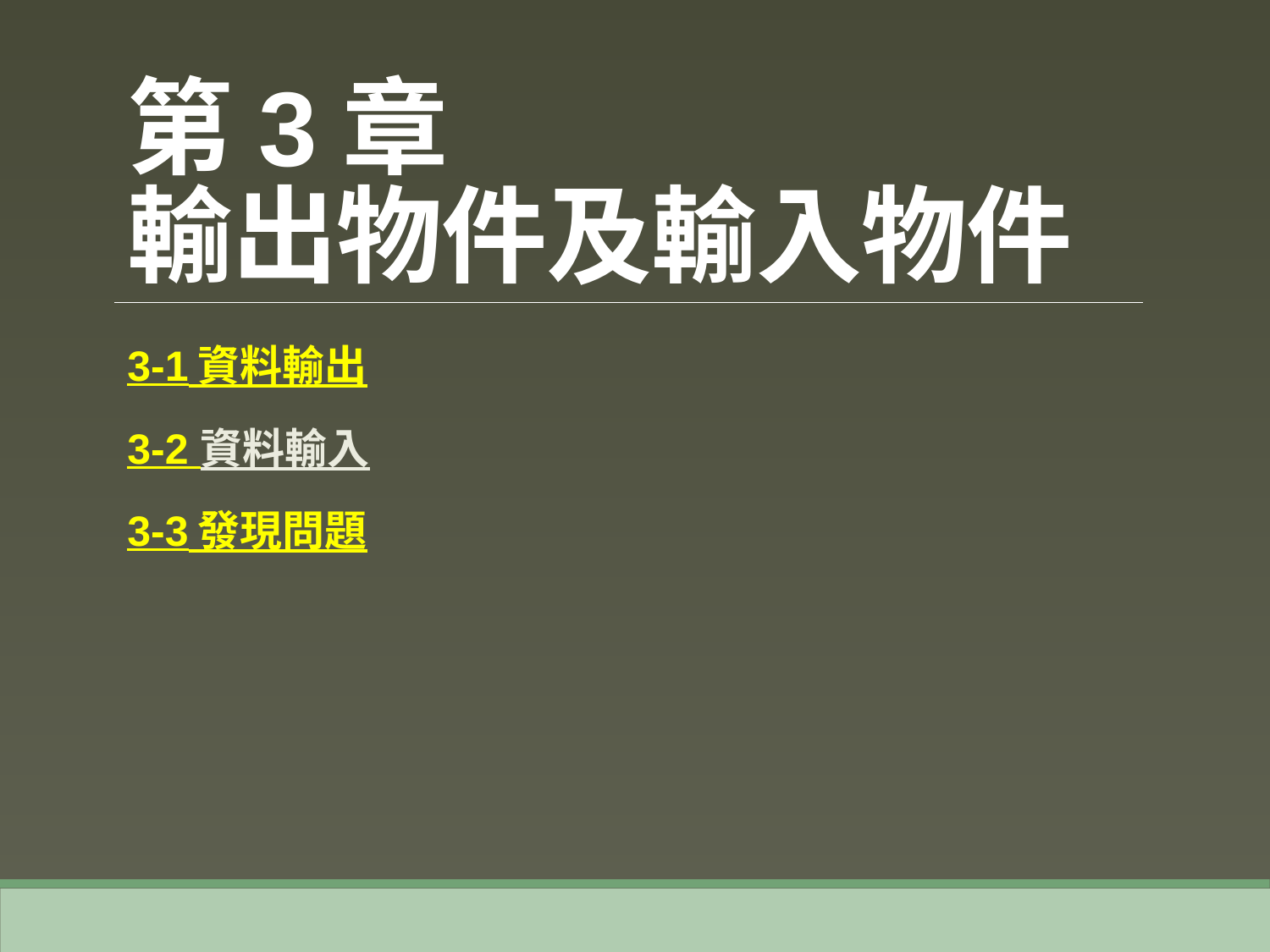

# 第3章 輸出物件及輸入物件
3-1 資料輸出
3-2 資料輸入
3-3 發現問題